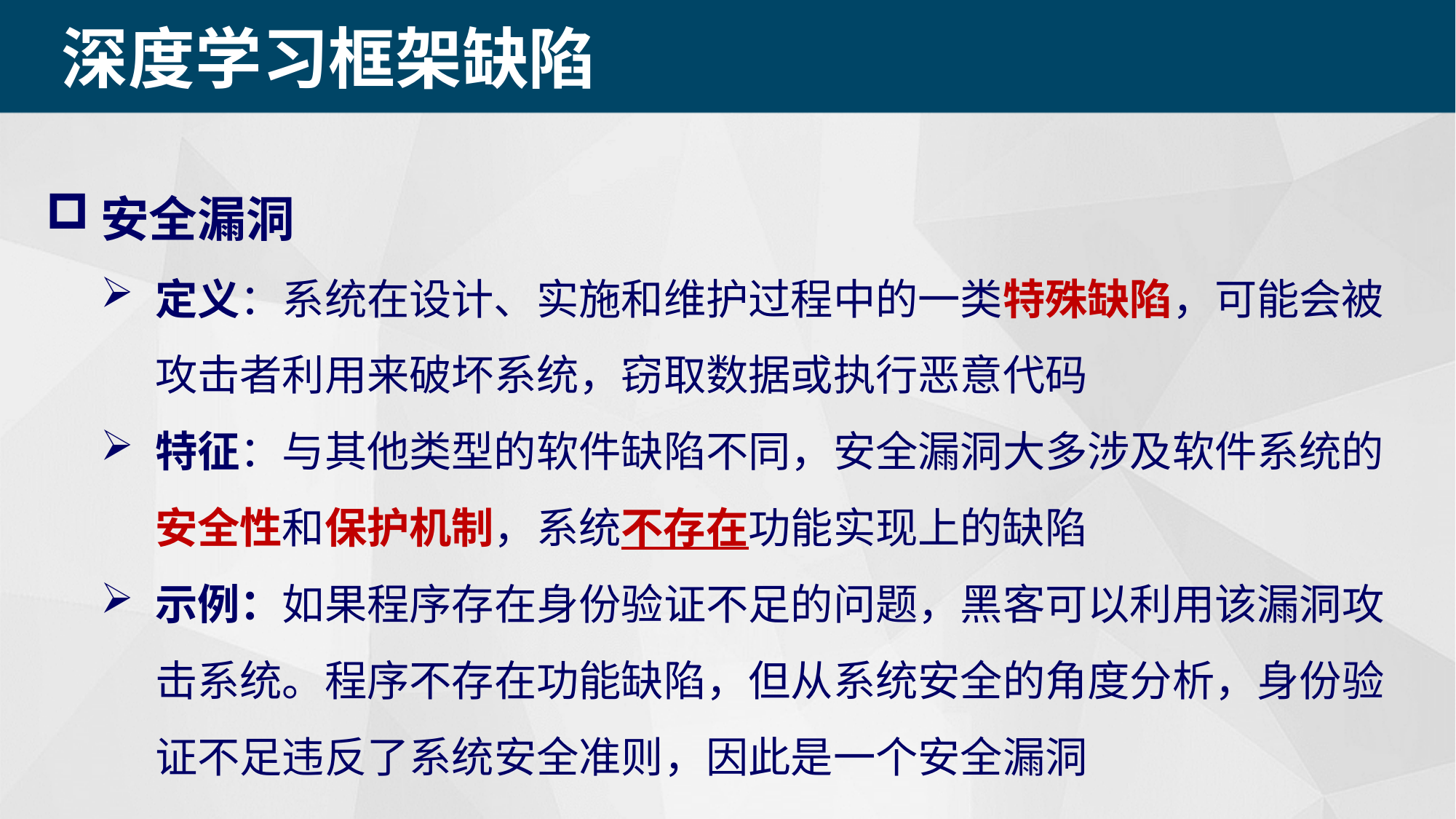

深度学习框架缺陷
安全漏洞
定义：系统在设计、实施和维护过程中的一类特殊缺陷，可能会被攻击者利用来破坏系统，窃取数据或执行恶意代码
特征：与其他类型的软件缺陷不同，安全漏洞大多涉及软件系统的安全性和保护机制，系统不存在功能实现上的缺陷
示例：如果程序存在身份验证不足的问题，黑客可以利用该漏洞攻击系统。程序不存在功能缺陷，但从系统安全的角度分析，身份验证不足违反了系统安全准则，因此是一个安全漏洞